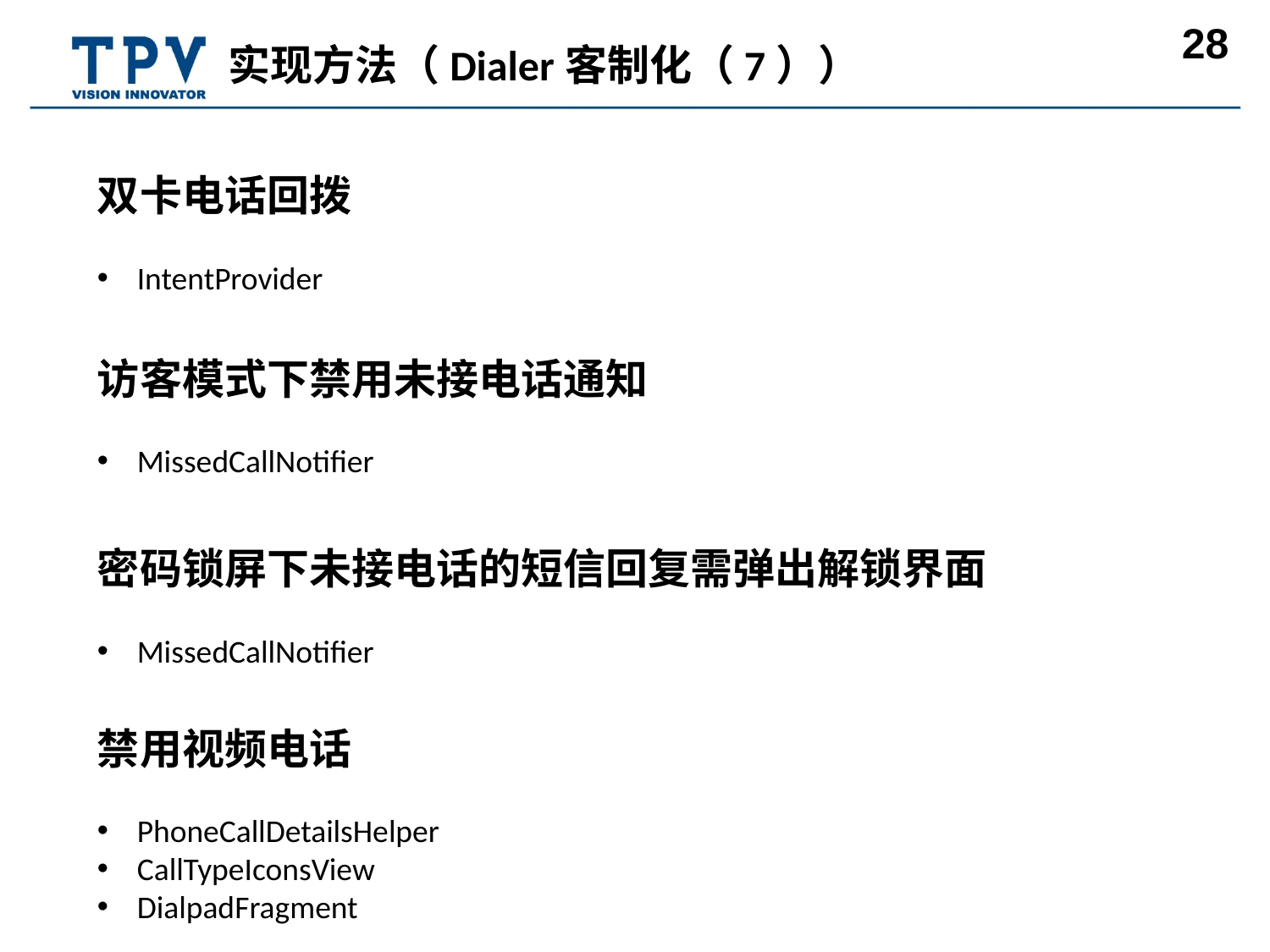

实现方法（Dialer客制化（7））
双卡电话回拨

IntentProvider
访客模式下禁用未接电话通知

MissedCallNotifier
密码锁屏下未接电话的短信回复需弹出解锁界面

MissedCallNotifier
禁用视频电话

PhoneCallDetailsHelper
CallTypeIconsView
DialpadFragment